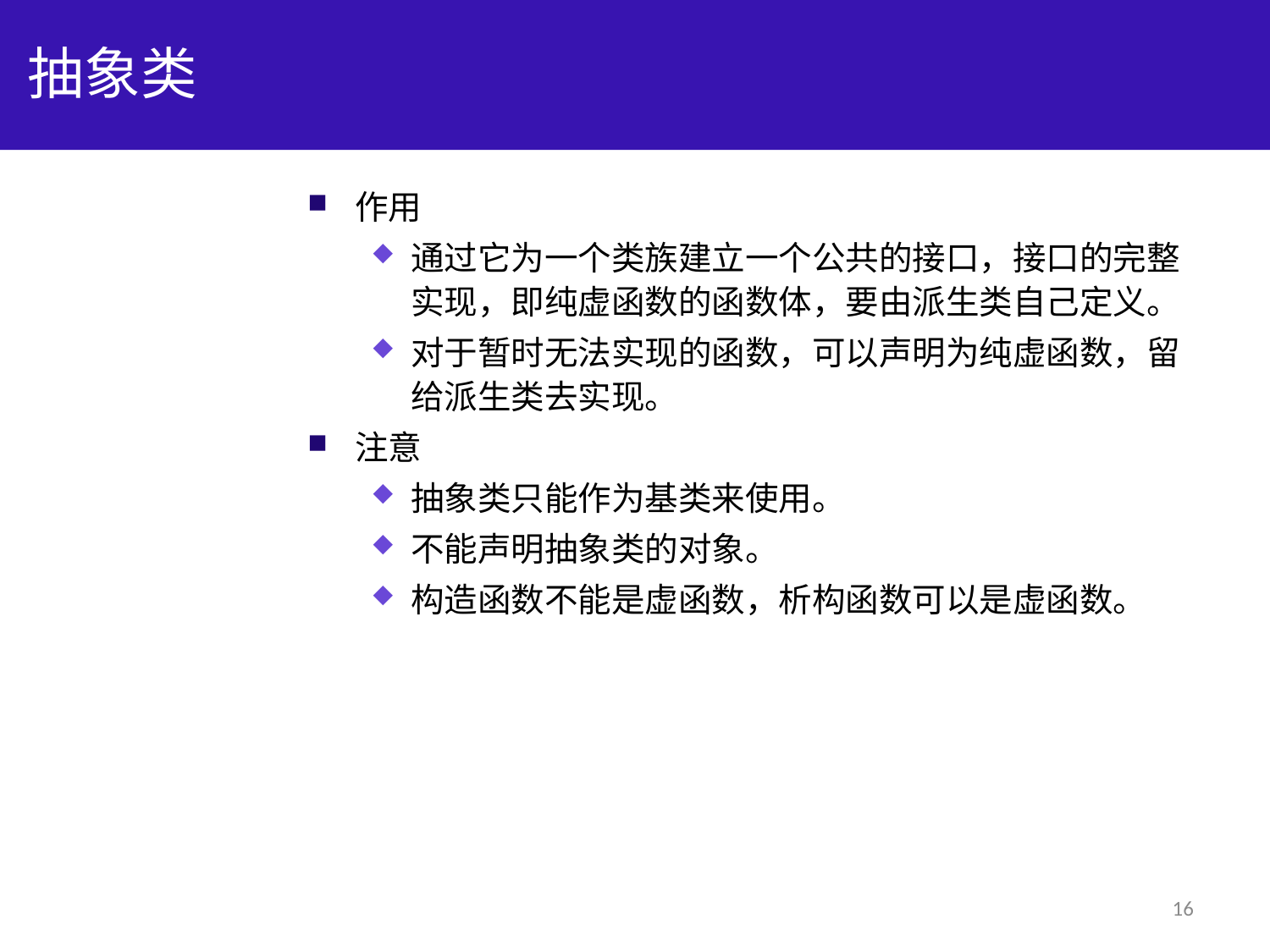

# 抽象类
作用
通过它为一个类族建立一个公共的接口，接口的完整实现，即纯虚函数的函数体，要由派生类自己定义。
对于暂时无法实现的函数，可以声明为纯虚函数，留给派生类去实现。
注意
抽象类只能作为基类来使用。
不能声明抽象类的对象。
构造函数不能是虚函数，析构函数可以是虚函数。

16